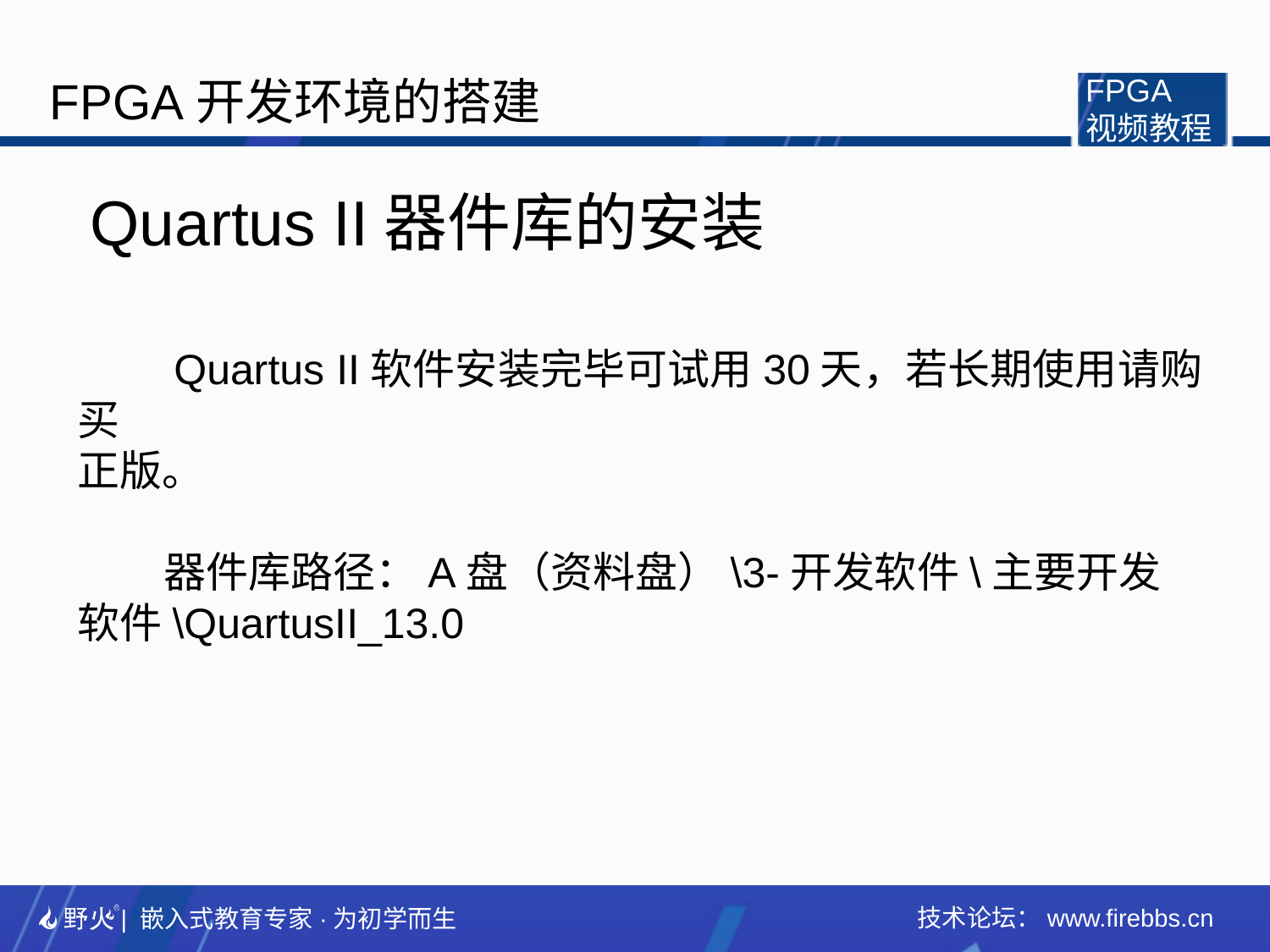

FPGA开发环境的搭建
FPGA
视频教程
   Quartus II器件库的安装
        Quartus II软件安装完毕可试用30天，若长期使用请购买
正版。

        器件库路径：A盘（资料盘）\3-开发软件\主要开发软件\QuartusII_13.0